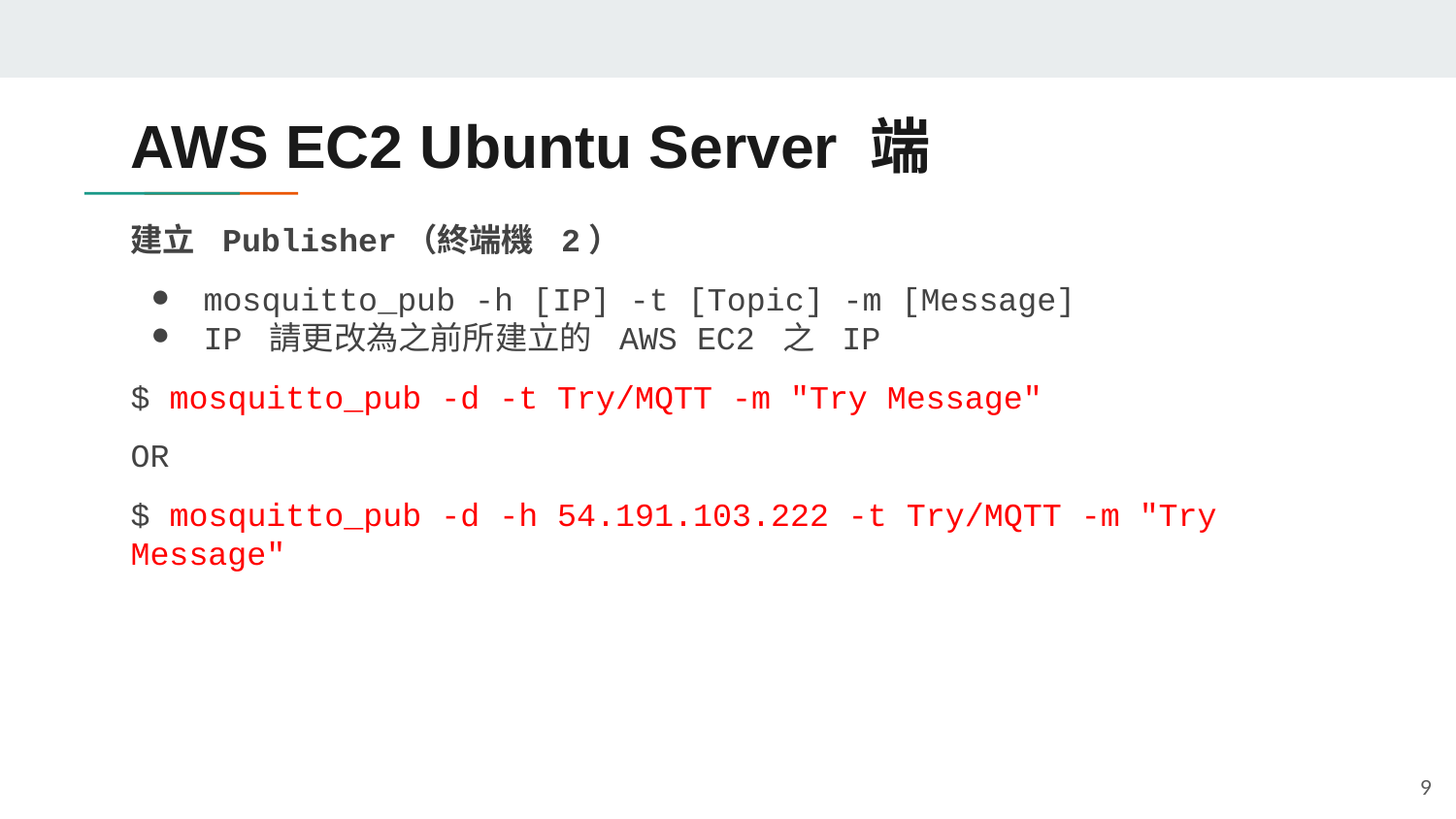

# AWS EC2 Ubuntu Server 端
建立 Publisher（終端機 2）
mosquitto_pub -h [IP] -t [Topic] -m [Message]
IP 請更改為之前所建立的 AWS EC2 之 IP
$ mosquitto_pub -d -t Try/MQTT -m "Try Message"
OR
$ mosquitto_pub -d -h 54.191.103.222 -t Try/MQTT -m "Try Message"

9